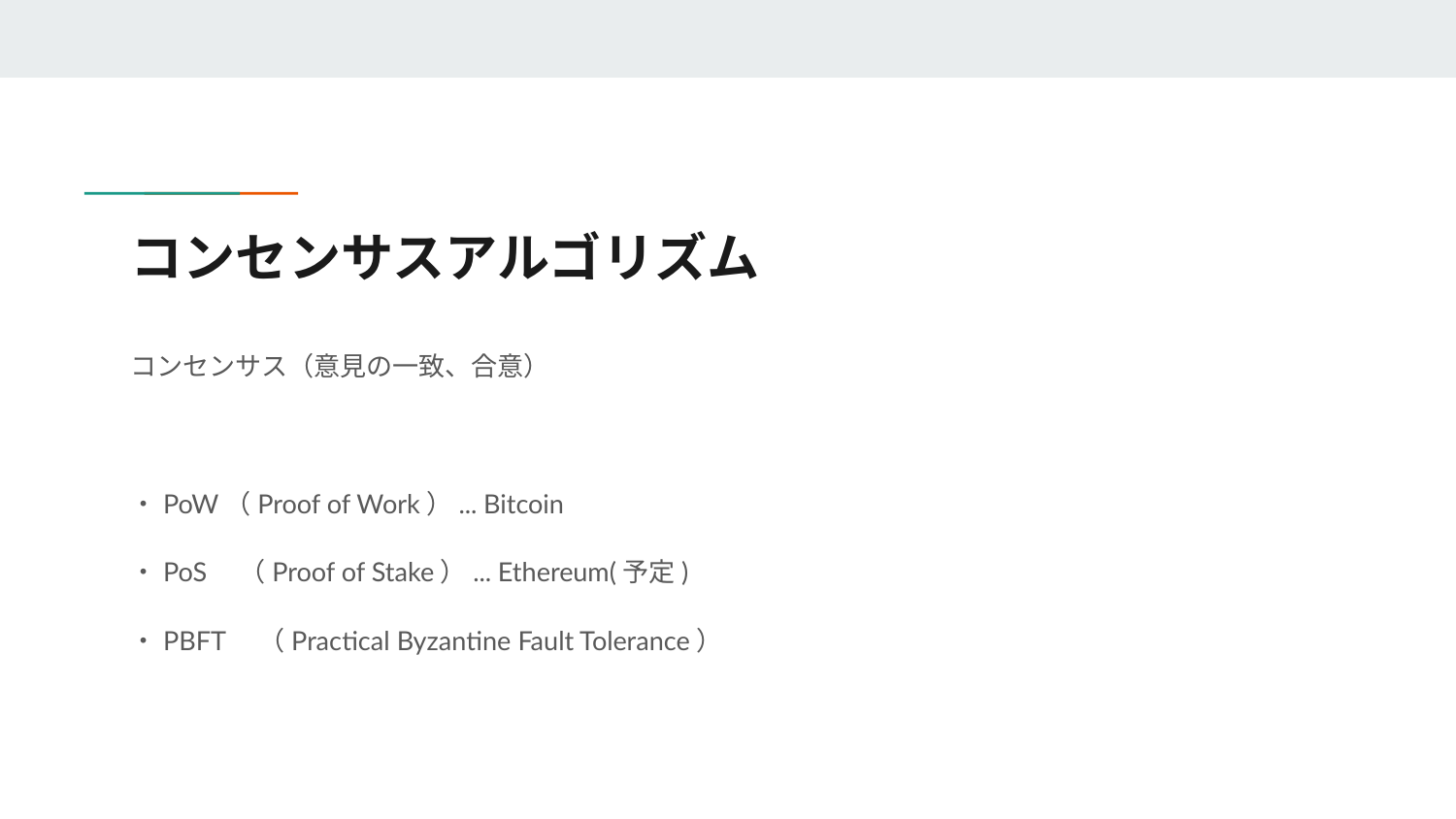

# コンセンサスアルゴリズム
コンセンサス（意見の一致、合意）

・PoW（Proof of Work）... Bitcoin
・PoS　（Proof of Stake）... Ethereum(予定)
・PBFT　（Practical Byzantine Fault Tolerance）